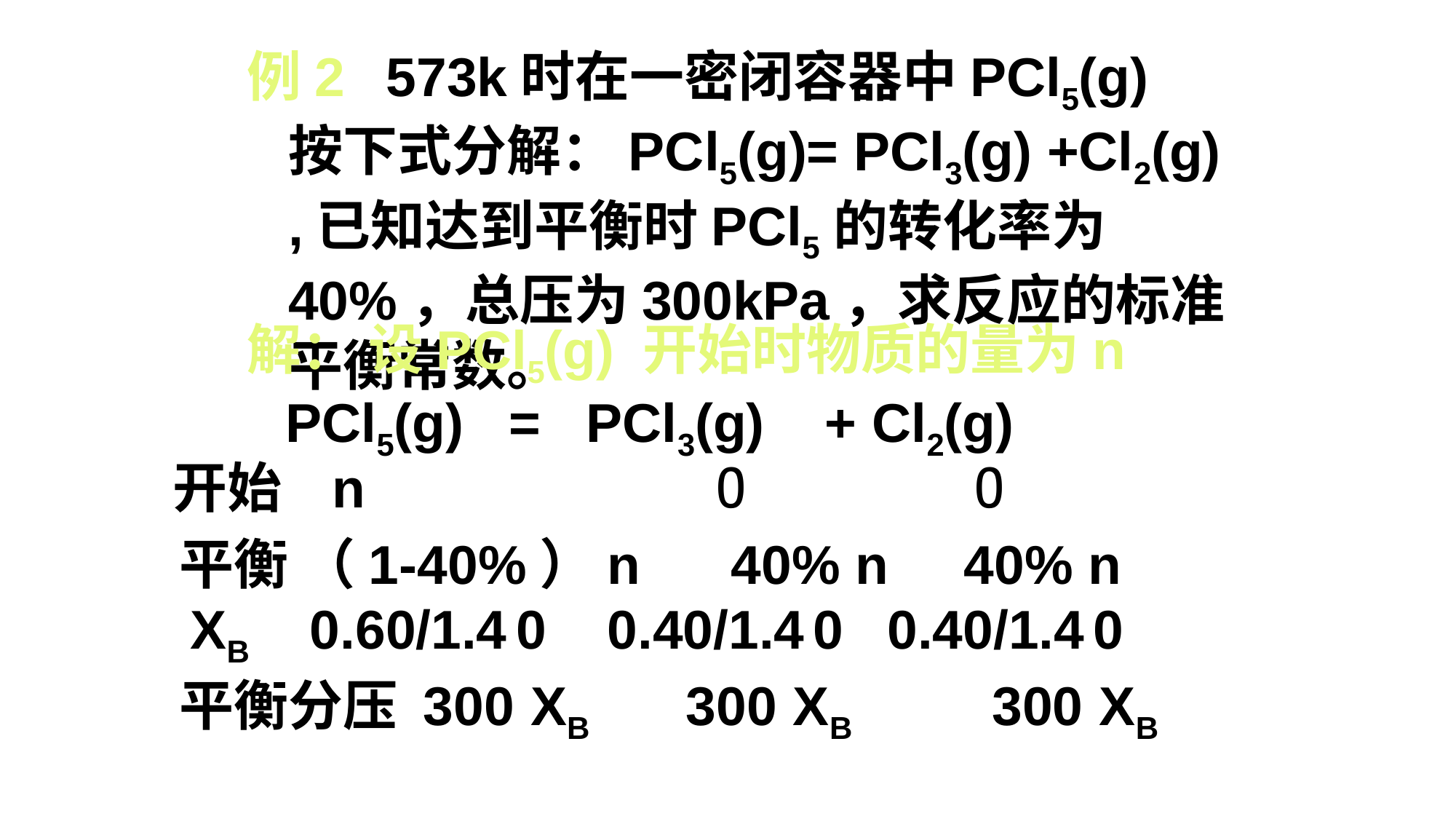

例2   573k时在一密闭容器中PCl5(g) 按下式分解：PCl5(g)= PCl3(g) +Cl2(g) ,已知达到平衡时PCl5的转化率为40%，总压为300kPa，求反应的标准平衡常数。

解： 设PCl5(g) 开始时物质的量为n
PCl5(g)   =   PCl3(g)    + Cl2(g)
开始   n                      0              0
平衡 （1-40%）n      40% n     40% n
XB    0.60/1.4 0       0.40/1.4 0     0.40/1.4 0
平衡分压 300 XB           300 XB                300 XB

8